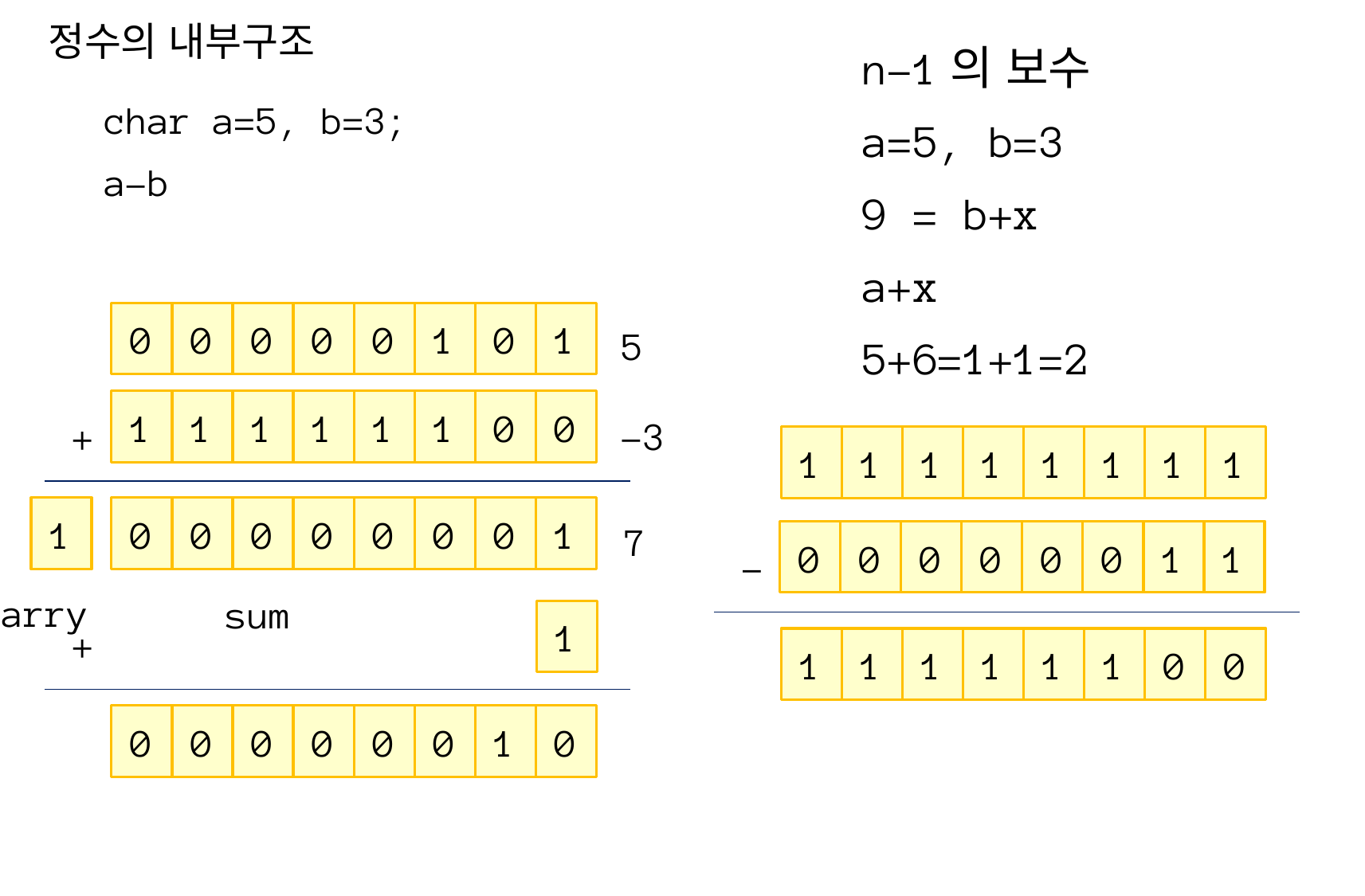

정수의 내부구조
n-1의 보수
a=5, b=3
9 = b+x
a+x
5+6=1+1=2
char a=5, b=3;
a-b
5
0
0
0
0
0
1
0
1
+
1
1
1
1
1
1
0
0
-3
1
1
1
1
1
1
1
1
7
0
0
0
0
0
0
0
1
1
-
0
0
0
0
0
0
1
1
carry
sum
+
1
1
1
1
1
1
1
0
0
0
0
0
0
0
0
1
0